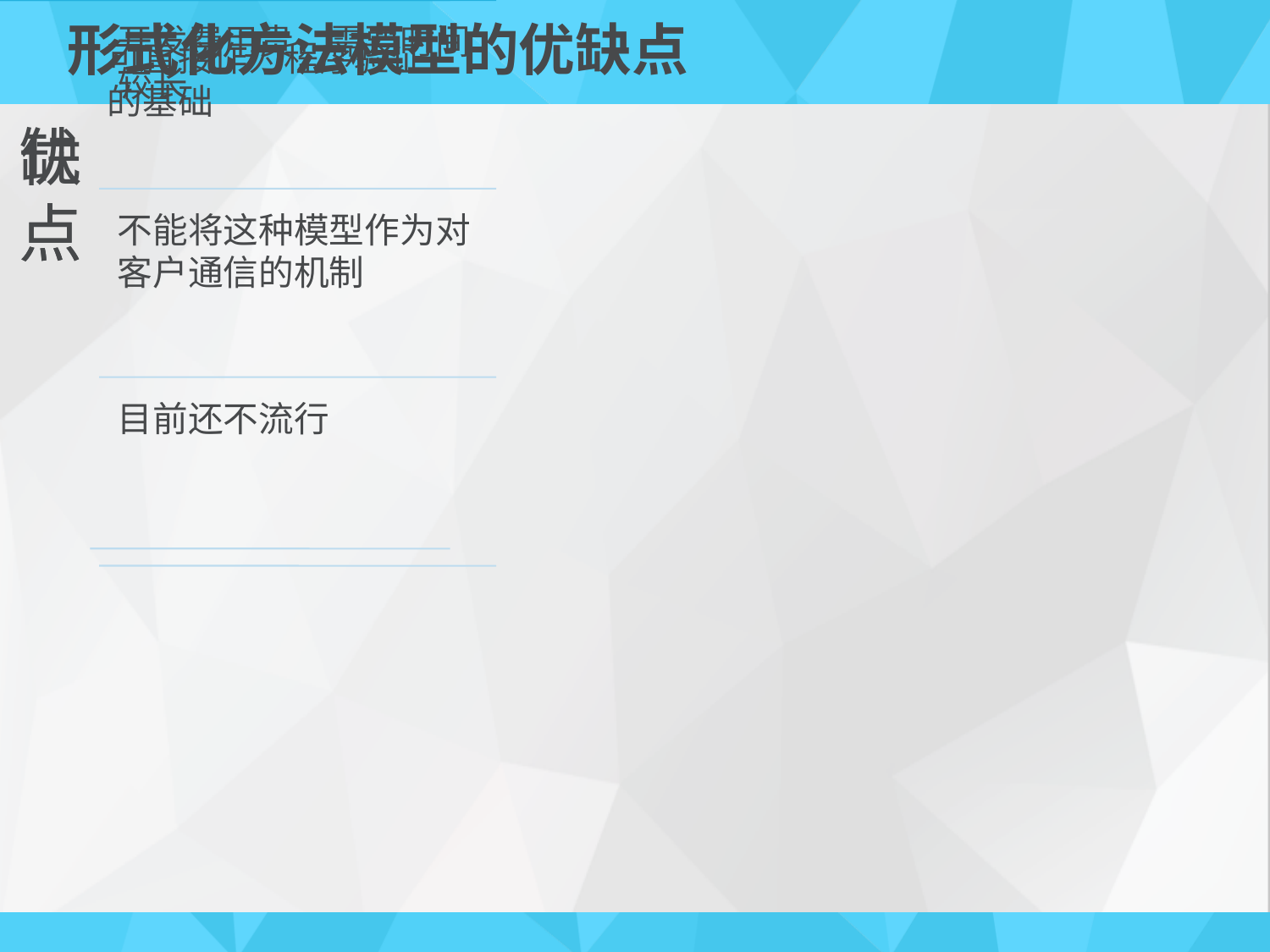

# 形式化方法模型的优缺点

优点
可直接作为程序验证的基础

缺点
开发费用贵，需要时间较长
不能将这种模型作为对客户通信的机制
目前还不流行